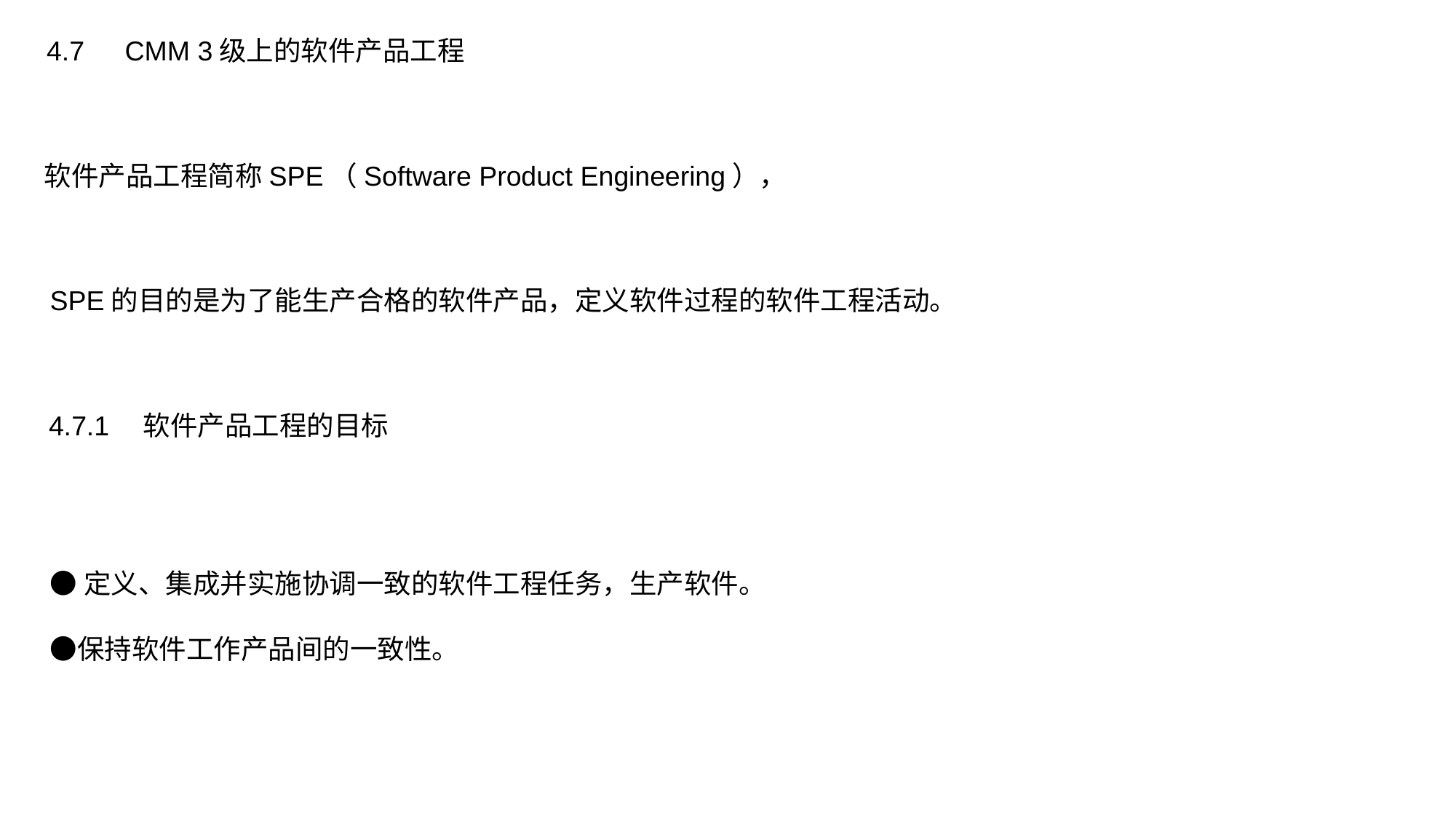

4.7　CMM 3级上的软件产品工程
软件产品工程简称SPE（Software Product Engineering），
SPE的目的是为了能生产合格的软件产品，定义软件过程的软件工程活动。
4.7.1　软件产品工程的目标
●定义、集成并实施协调一致的软件工程任务，生产软件。●保持软件工作产品间的一致性。